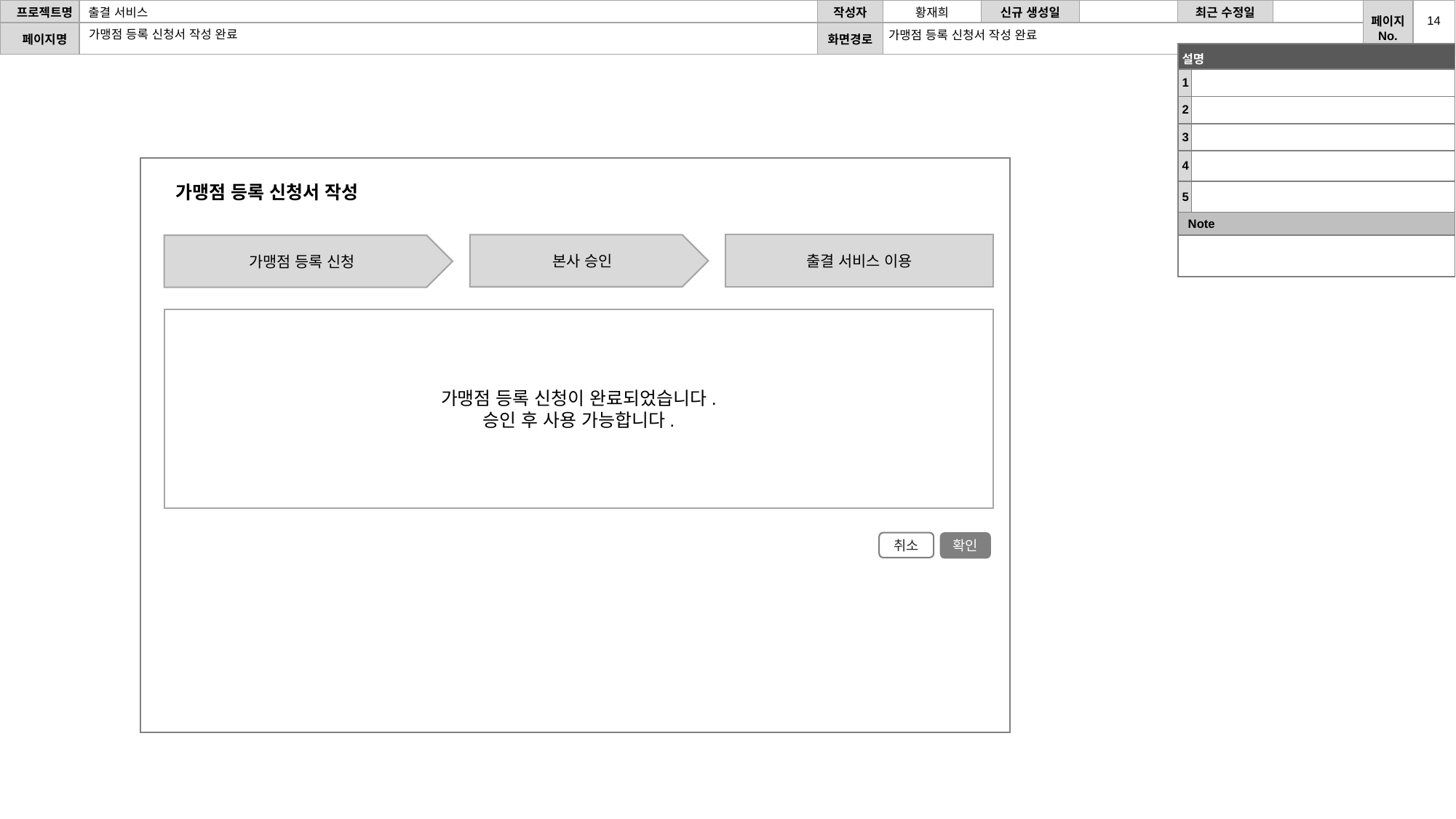

14
가맹점 등록 신청서 작성 완료
가맹점 등록 신청서 작성 완료
| 설명 |  |
| --- | --- |
| 1 |  |
| 2 |  |
| 3 |  |
| 4 |  |
| 5 |  |
| Note |  |
|  |  |

가맹점 등록 신청서 작성
본사 승인
출결 서비스 이용
가맹점 등록 신청
가맹점 등록 신청이 완료되었습니다.
승인 후 사용 가능합니다.
취소
확인